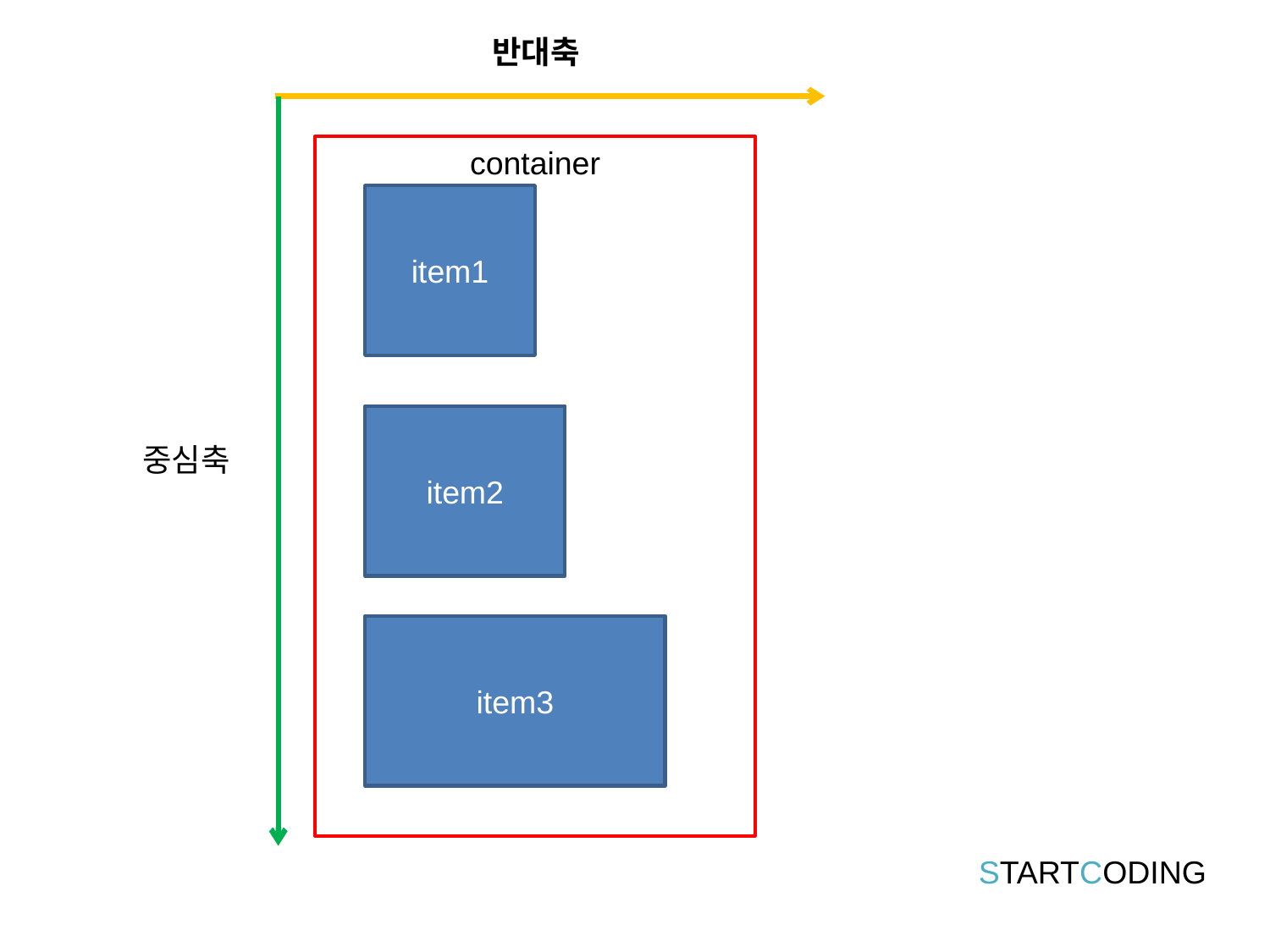

반대축

container

item1
item2
중심축
item3
STARTCODING